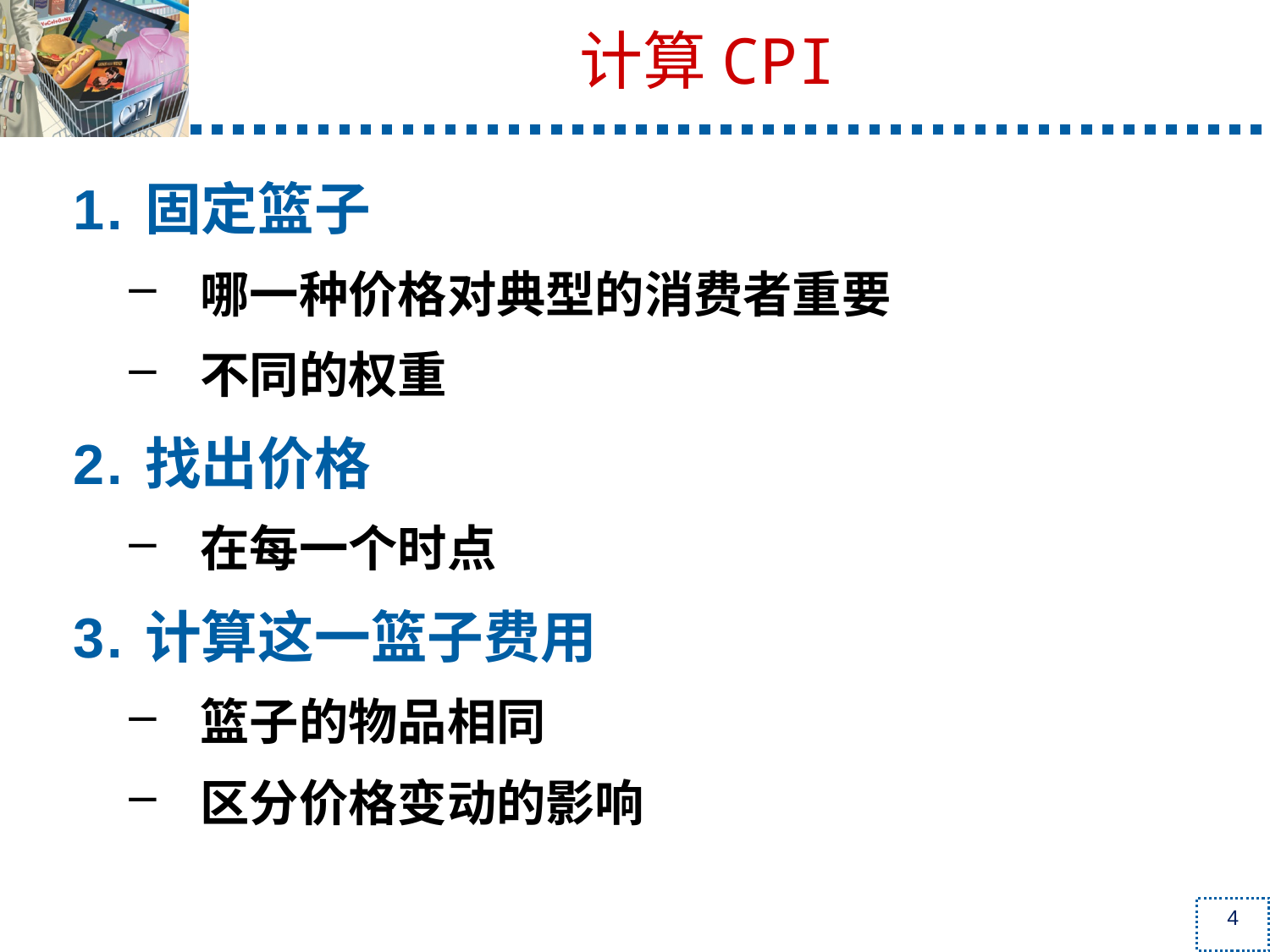

计算CPI
固定篮子
哪一种价格对典型的消费者重要
不同的权重
找出价格
在每一个时点
计算这一篮子费用
篮子的物品相同
区分价格变动的影响
4